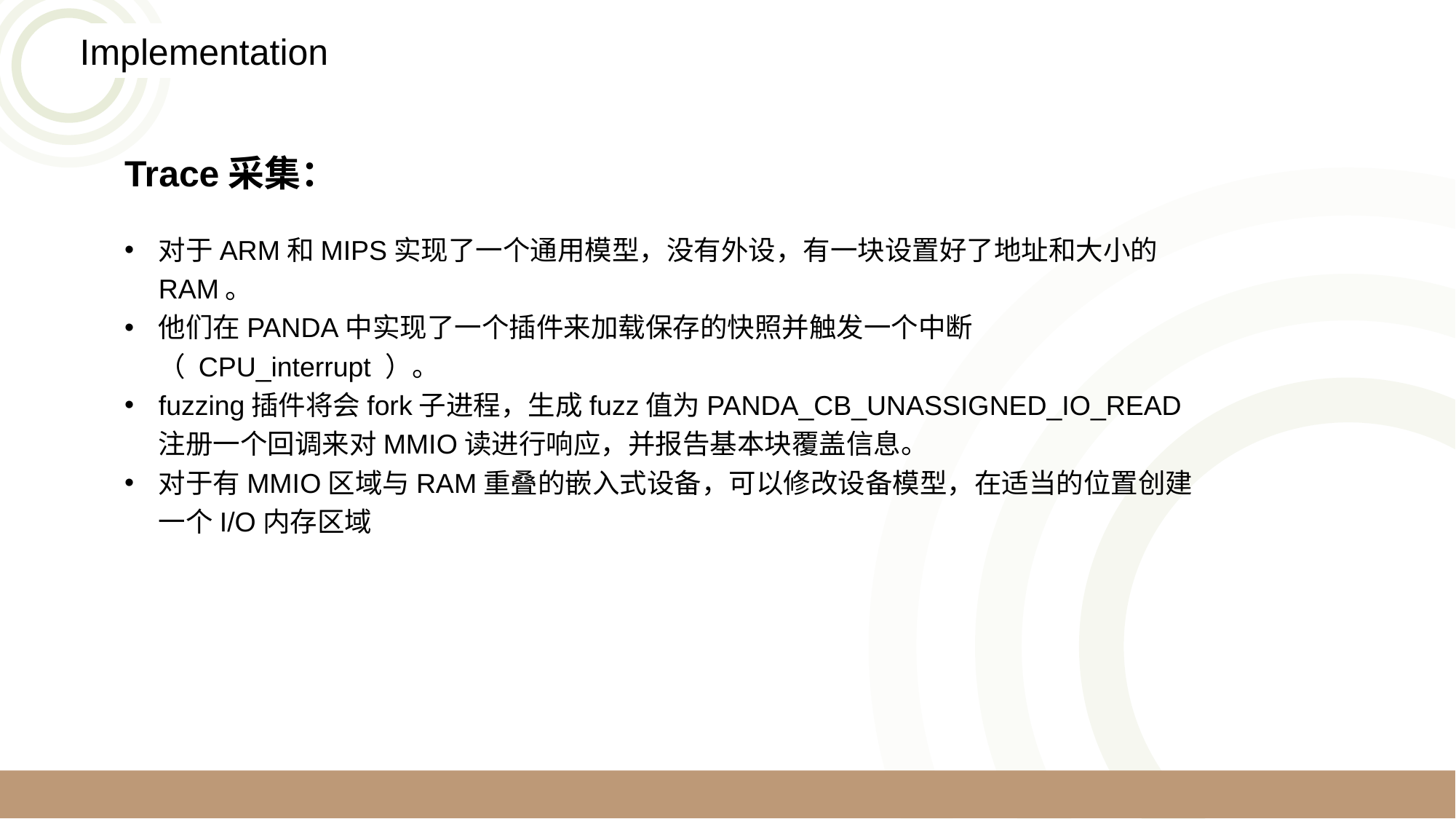

Implementation

Trace采集：

对于ARM和MIPS实现了一个通用模型，没有外设，有一块设置好了地址和大小的RAM。
他们在PANDA中实现了一个插件来加载保存的快照并触发一个中断（ CPU_interrupt ）。
fuzzing插件将会fork子进程，生成fuzz值为PANDA_CB_UNASSIGNED_IO_READ注册一个回调来对MMIO读进行响应，并报告基本块覆盖信息。
对于有MMIO区域与RAM重叠的嵌入式设备，可以修改设备模型，在适当的位置创建一个I/O内存区域